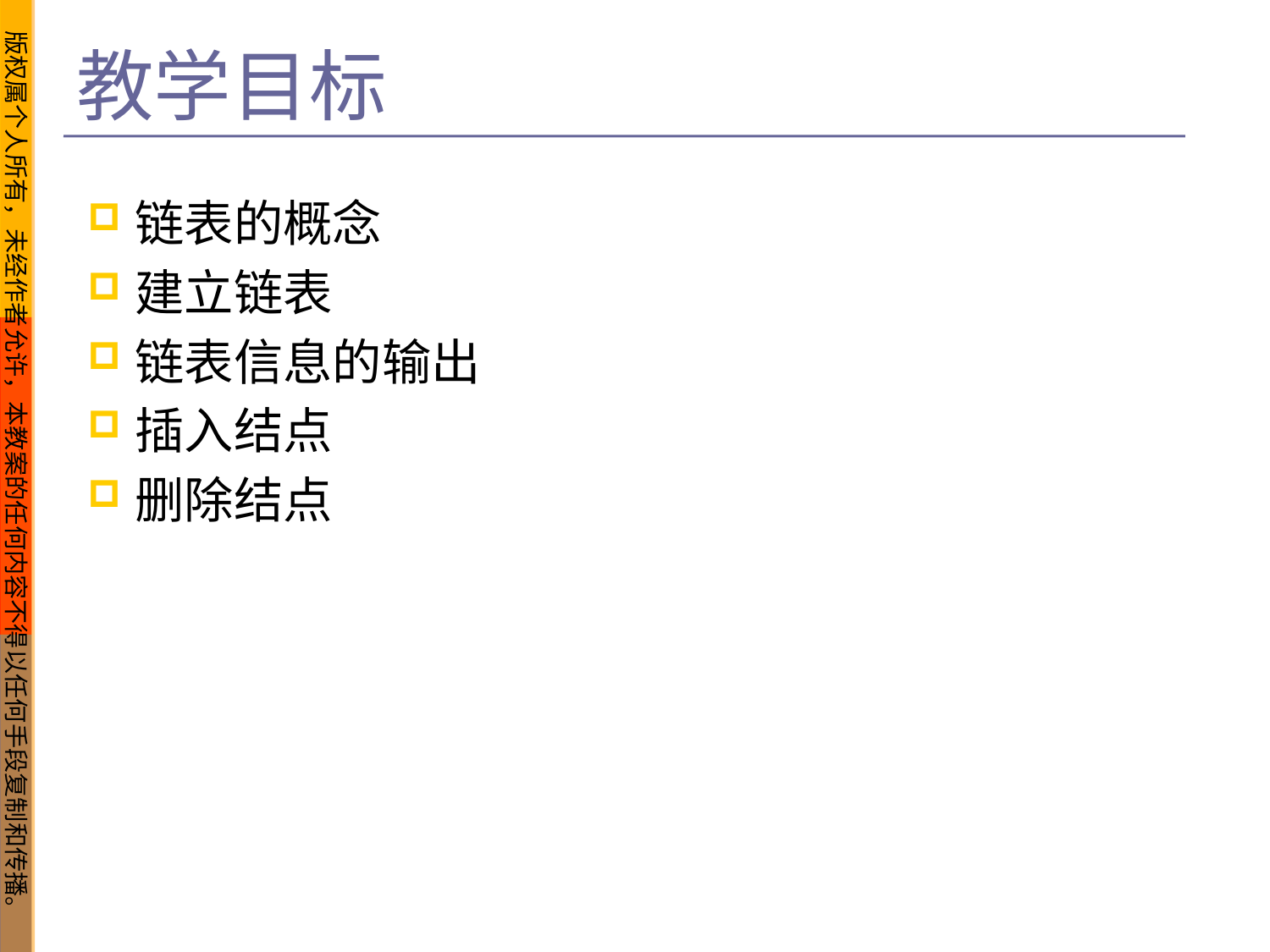

# 教学目标
链表的概念
建立链表
链表信息的输出
插入结点
删除结点